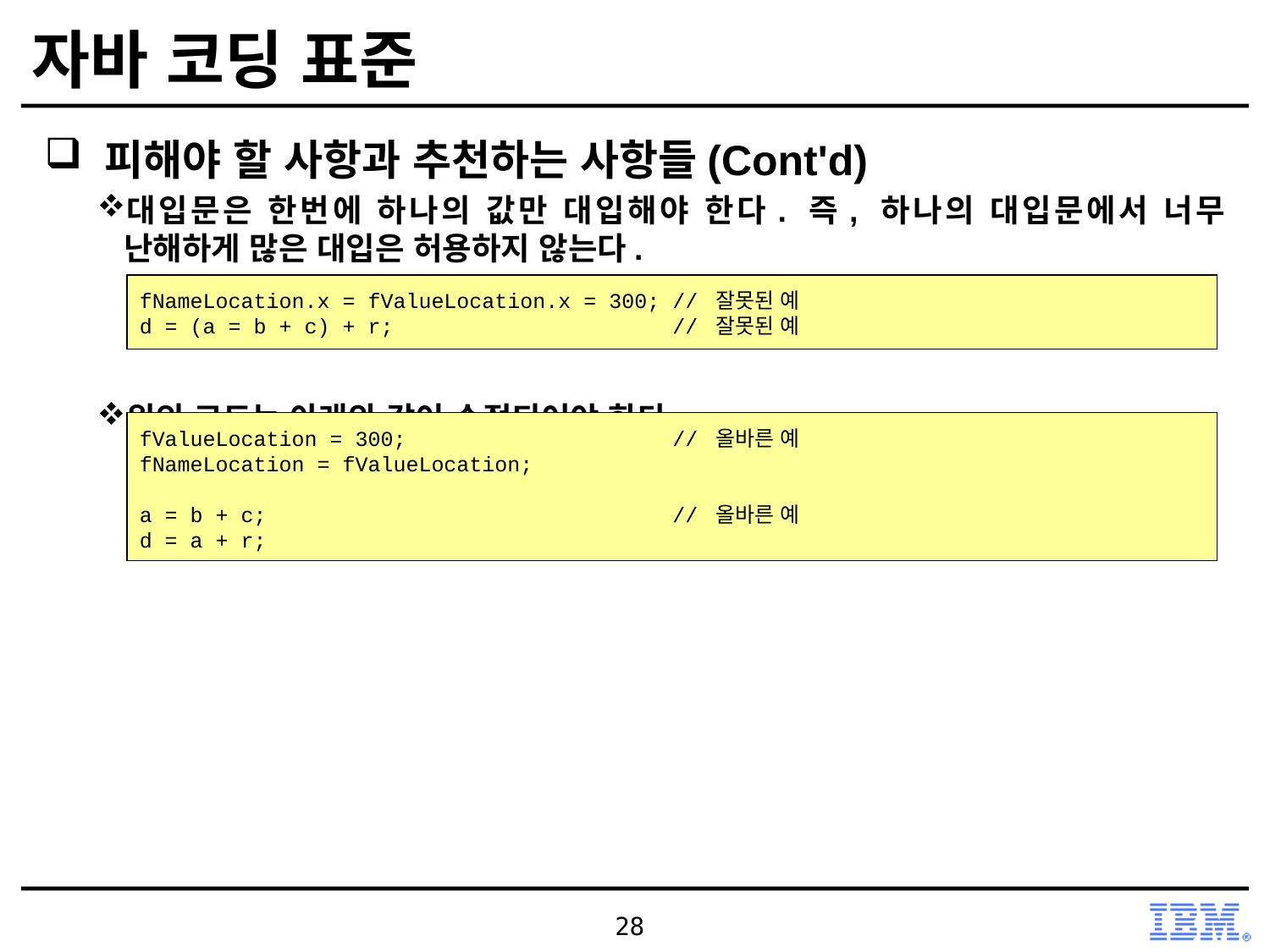

# 자바 코딩 표준
 피해야 할 사항과 추천하는 사항들(Cont'd)
대입문은 한번에 하나의 값만 대입해야 한다. 즉, 하나의 대입문에서 너무 난해하게 많은 대입은 허용하지 않는다.

위의 코드는 아래와 같이 수정되어야 한다.
fNameLocation.x = fValueLocation.x = 300; // 잘못된 예
d = (a = b + c) + r;                      // 잘못된 예
fValueLocation = 300;                     // 올바른 예
fNameLocation = fValueLocation;

a = b + c;                                // 올바른 예
d = a + r;
28